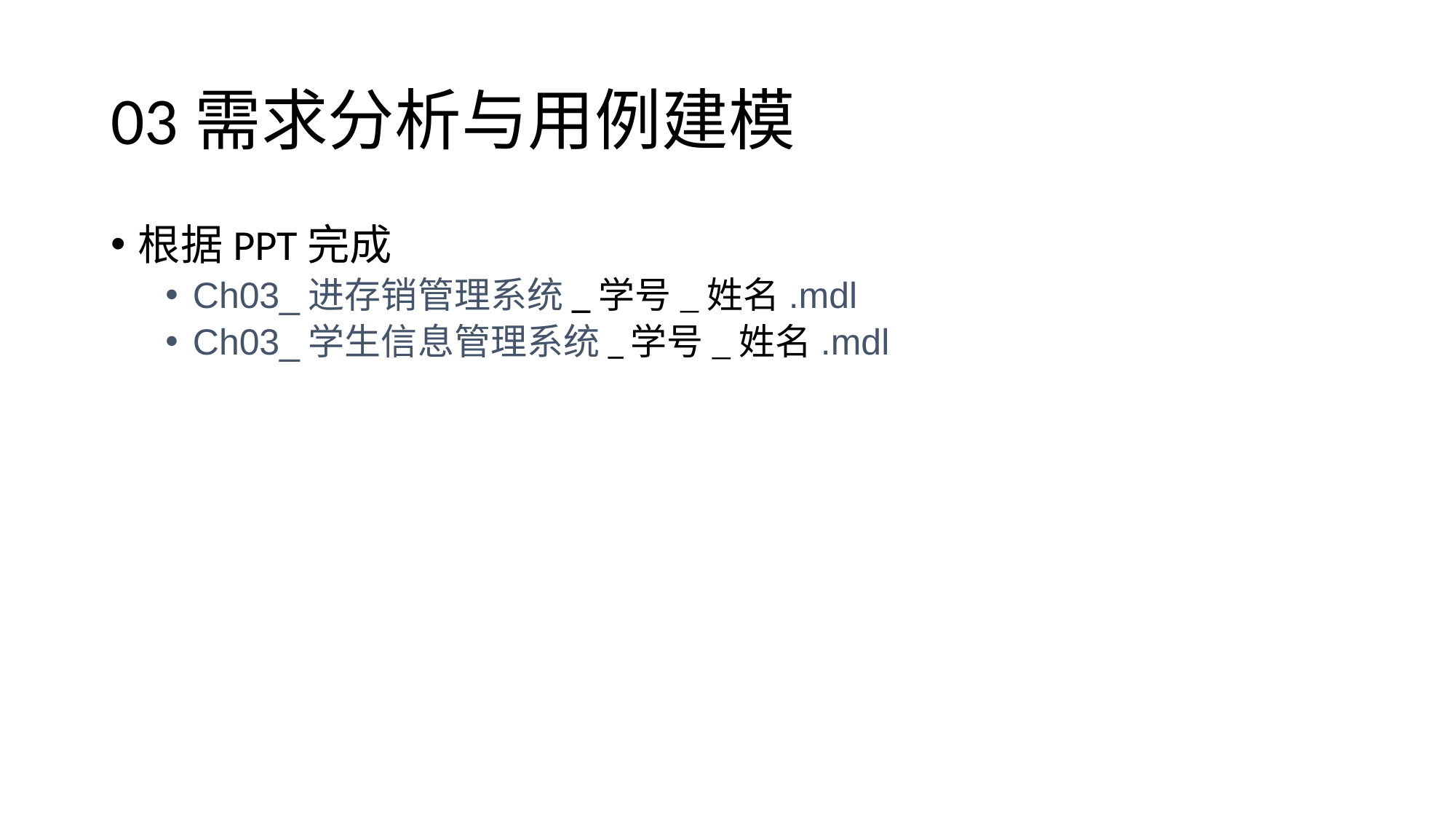

# 03需求分析与用例建模
根据PPT完成
Ch03_进存销管理系统_学号_姓名.mdl
Ch03_学生信息管理系统_学号_姓名.mdl